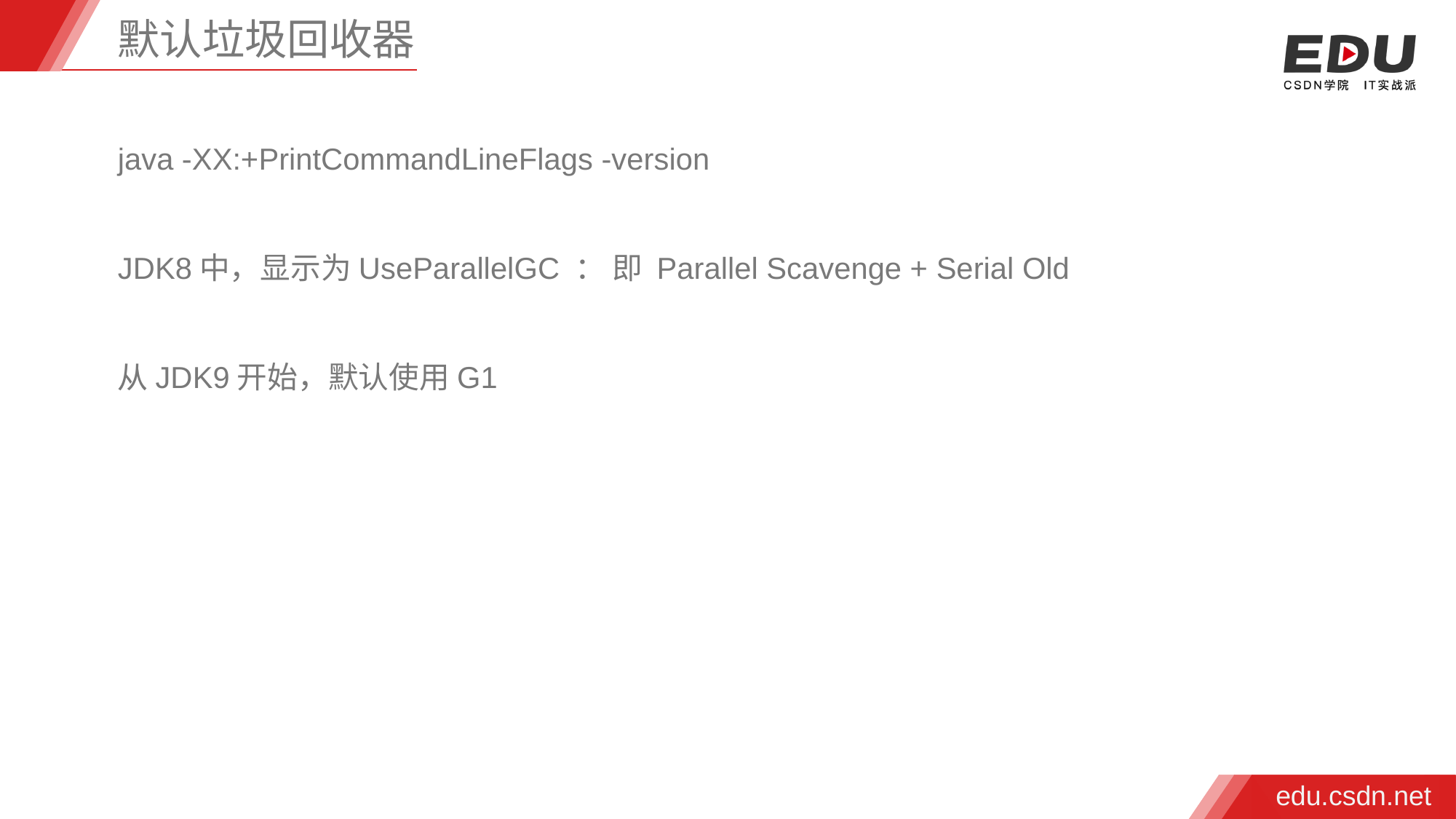

默认垃圾回收器
java -XX:+PrintCommandLineFlags -version

JDK8中，显示为UseParallelGC ： 即 Parallel Scavenge + Serial Old

从JDK9开始，默认使用G1
edu.csdn.net